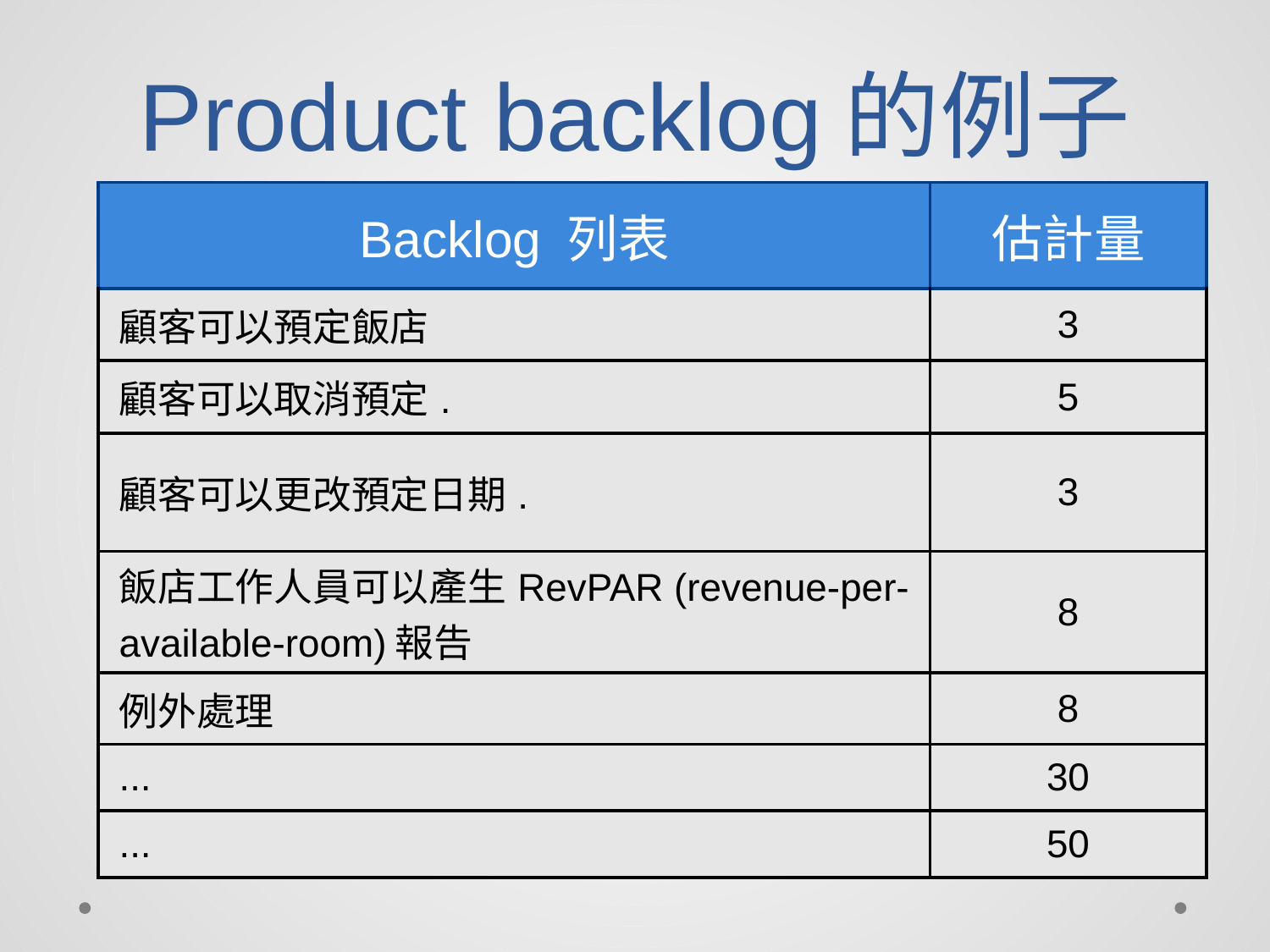

# Product backlog的例子
| Backlog 列表 | 估計量 |
| --- | --- |
| 顧客可以預定飯店 | 3 |
| 顧客可以取消預定. | 5 |
| 顧客可以更改預定日期. | 3 |
| 飯店工作人員可以產生RevPAR (revenue-per-available-room)報告 | 8 |
| 例外處理 | 8 |
| ... | 30 |
| ... | 50 |